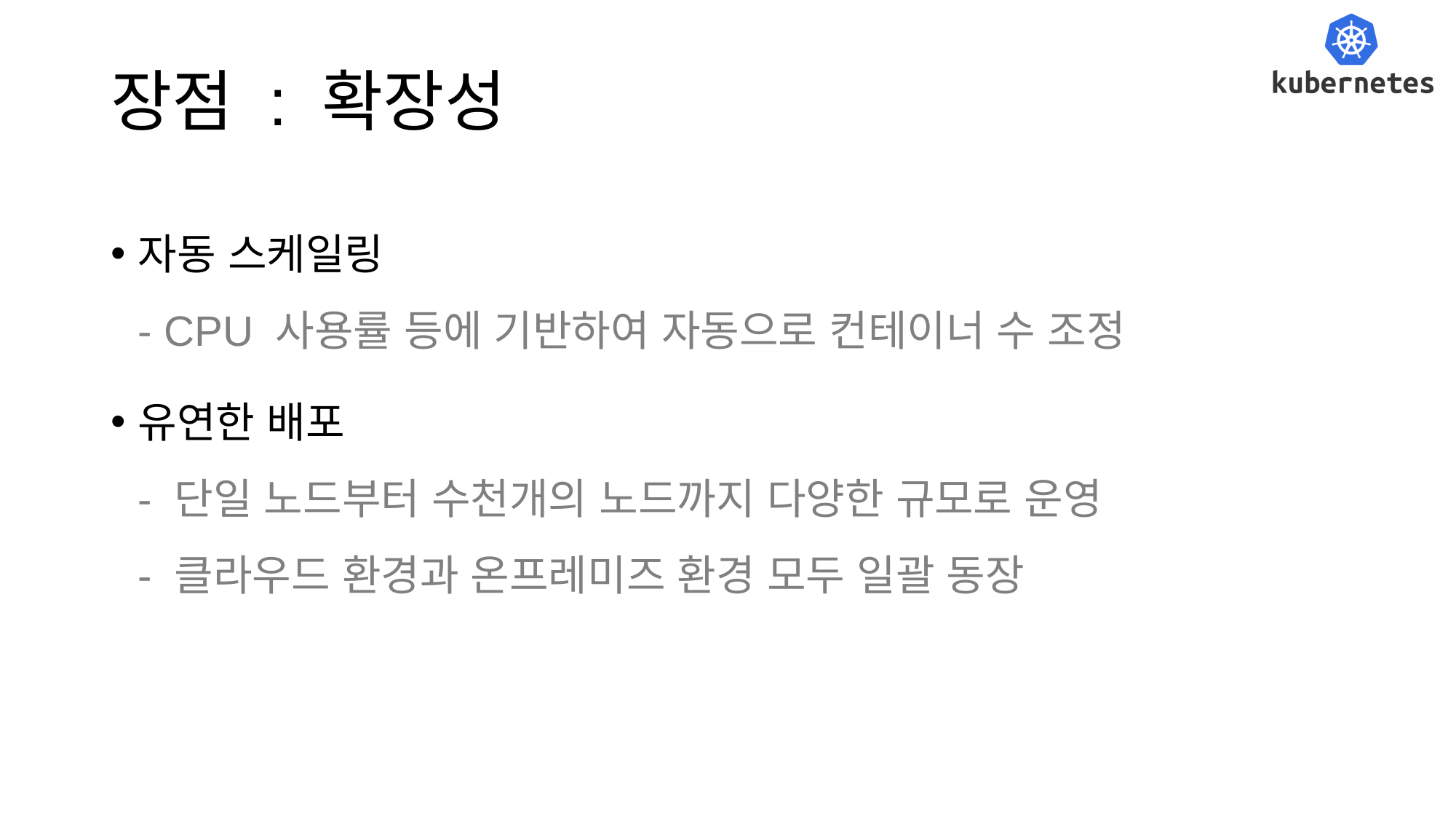

# 장점 : 확장성

자동 스케일링
- CPU 사용률 등에 기반하여 자동으로 컨테이너 수 조정
유연한 배포
- 단일 노드부터 수천개의 노드까지 다양한 규모로 운영
- 클라우드 환경과 온프레미즈 환경 모두 일괄 동장